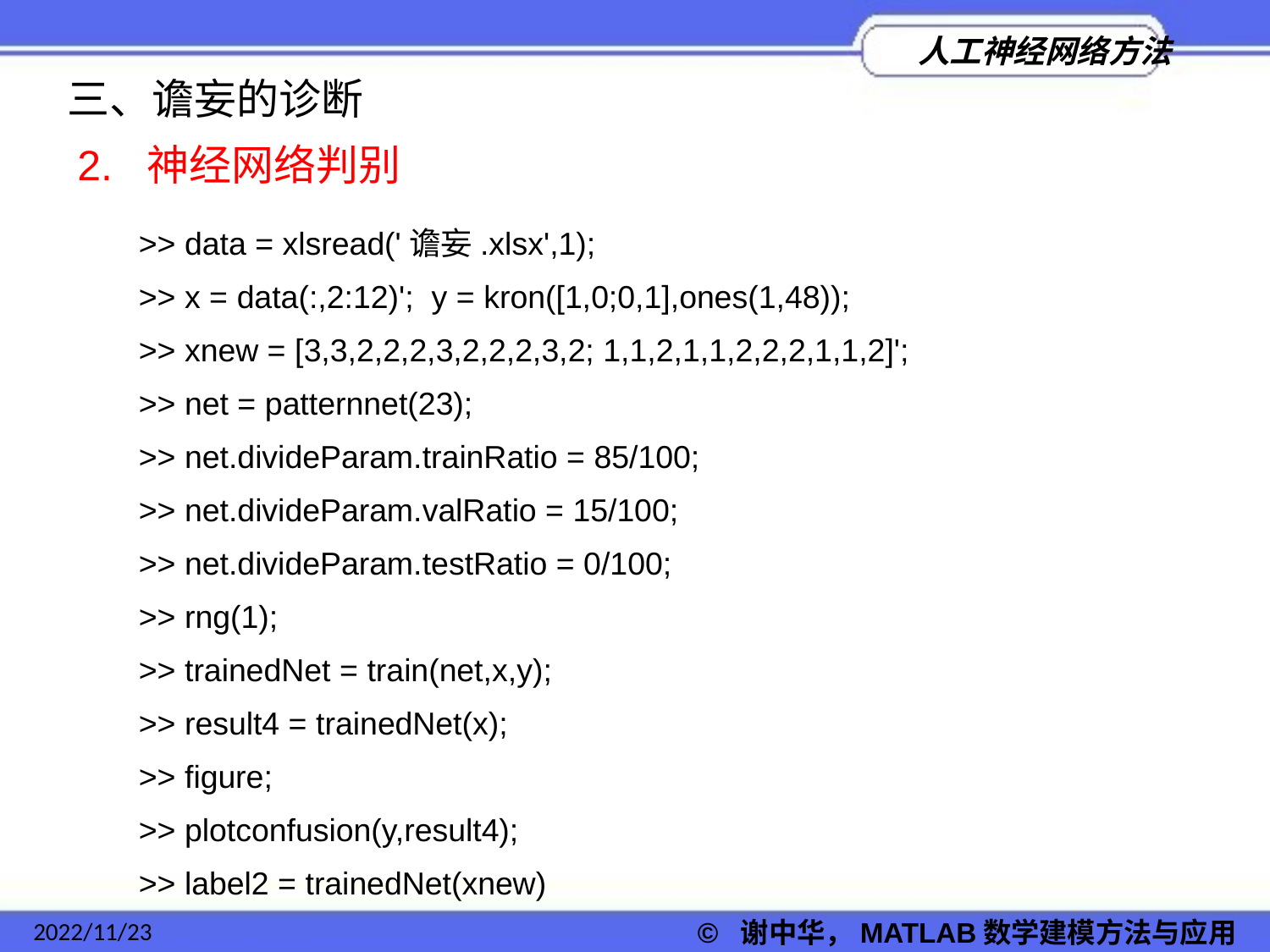

三、谵妄的诊断
2.  神经网络判别
>> data = xlsread('谵妄.xlsx',1);
>> x = data(:,2:12)';  y = kron([1,0;0,1],ones(1,48));
>> xnew = [3,3,2,2,2,3,2,2,2,3,2; 1,1,2,1,1,2,2,2,1,1,2]';
>> net = patternnet(23);
>> net.divideParam.trainRatio = 85/100;
>> net.divideParam.valRatio = 15/100;
>> net.divideParam.testRatio = 0/100;
>> rng(1);
>> trainedNet = train(net,x,y);
>> result4 = trainedNet(x);
>> figure;
>> plotconfusion(y,result4);
>> label2 = trainedNet(xnew)
2022/11/23
©  谢中华，MATLAB数学建模方法与应用